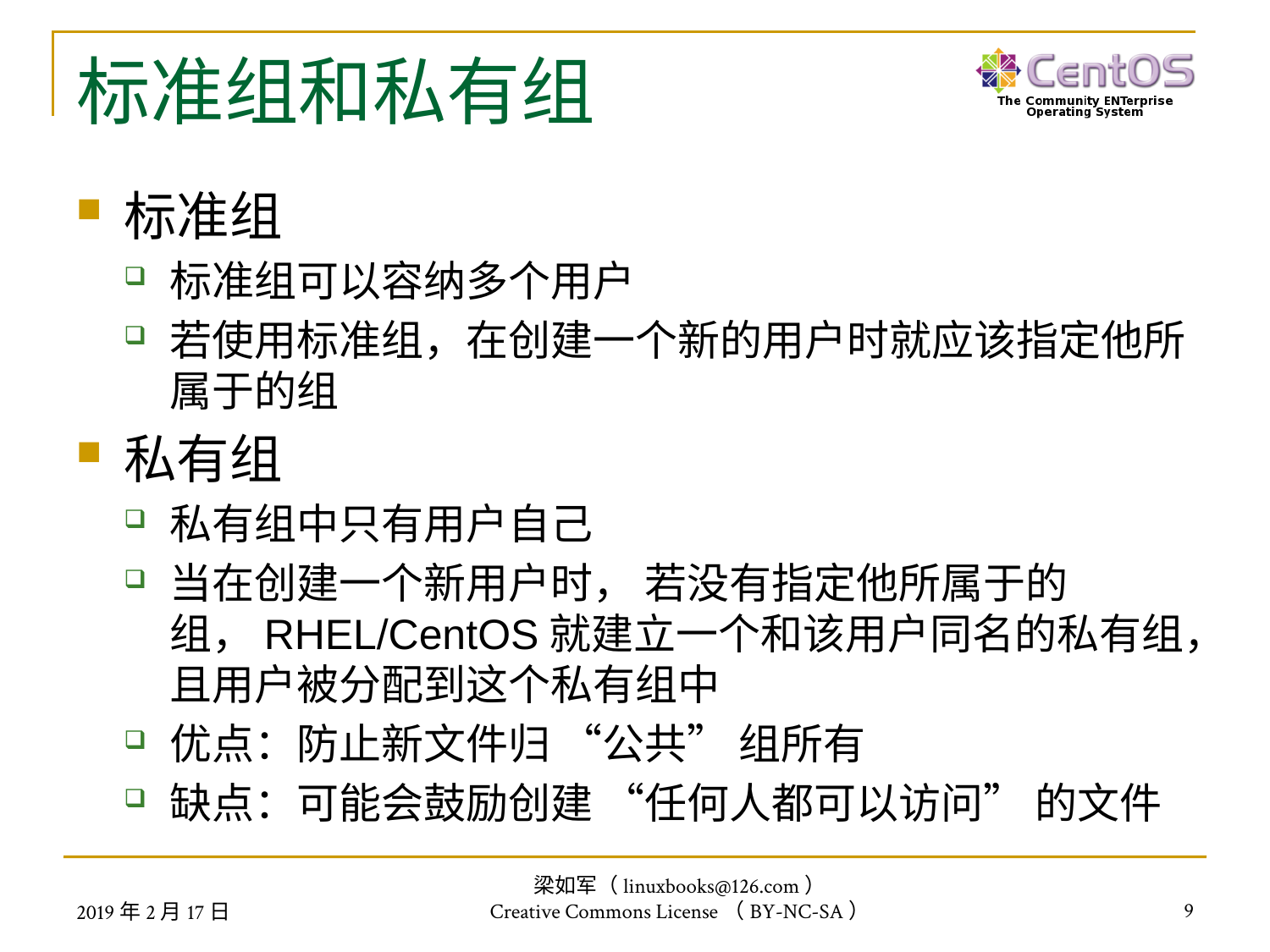

# 标准组和私有组
标准组
标准组可以容纳多个用户
若使用标准组，在创建一个新的用户时就应该指定他所属于的组
私有组
私有组中只有用户自己
当在创建一个新用户时， 若没有指定他所属于的组，RHEL/CentOS就建立一个和该用户同名的私有组，且用户被分配到这个私有组中
优点：防止新文件归 “公共” 组所有
缺点：可能会鼓励创建 “任何人都可以访问” 的文件
梁如军（linuxbooks@126.com）
Creative Commons License（BY-NC-SA）
2019年2月17日
9